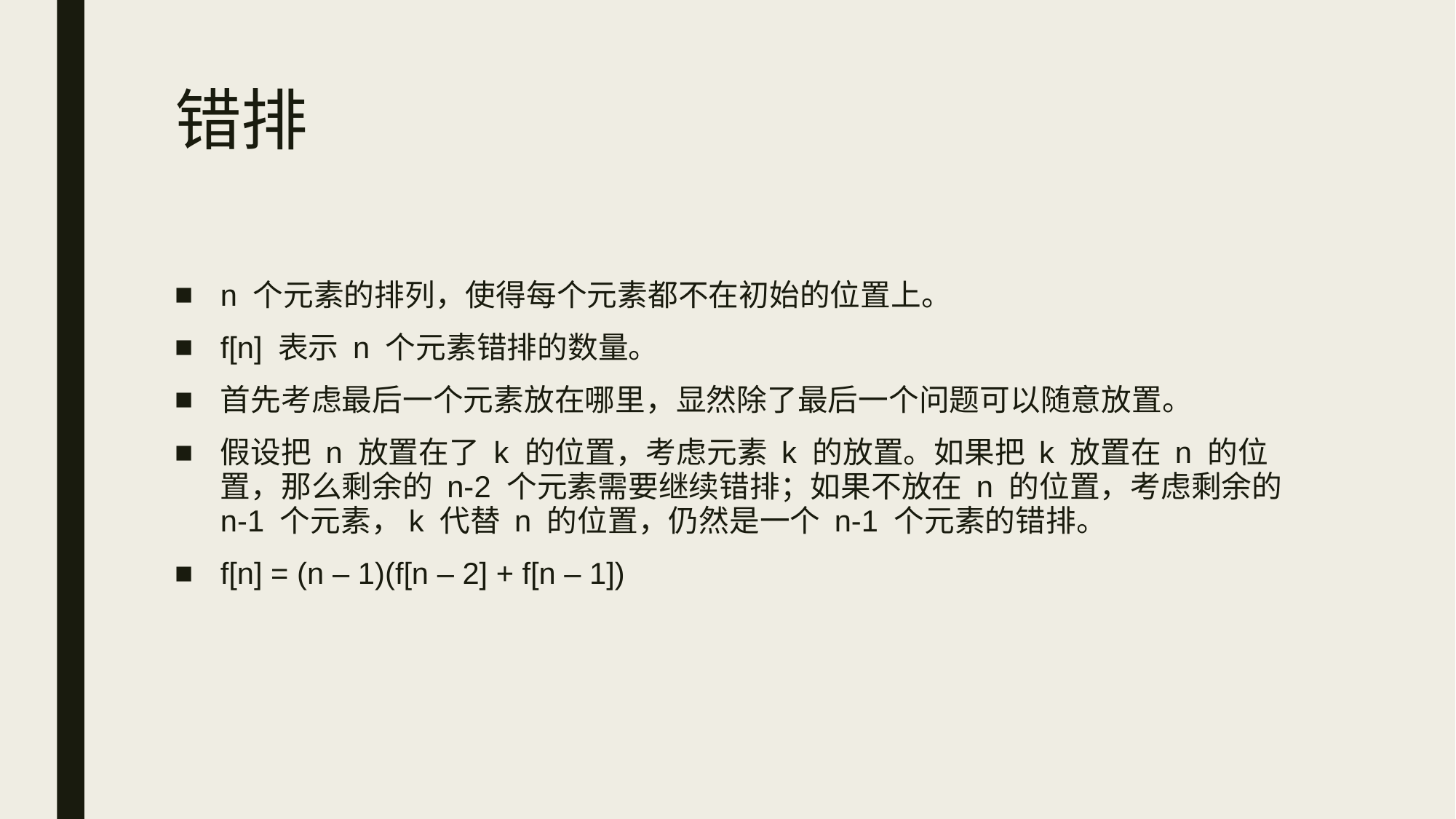

# 错排
n 个元素的排列，使得每个元素都不在初始的位置上。
f[n] 表示 n 个元素错排的数量。
首先考虑最后一个元素放在哪里，显然除了最后一个问题可以随意放置。
假设把 n 放置在了 k 的位置，考虑元素 k 的放置。如果把 k 放置在 n 的位置，那么剩余的 n-2 个元素需要继续错排；如果不放在 n 的位置，考虑剩余的 n-1 个元素，k 代替 n 的位置，仍然是一个 n-1 个元素的错排。
f[n] = (n – 1)(f[n – 2] + f[n – 1])